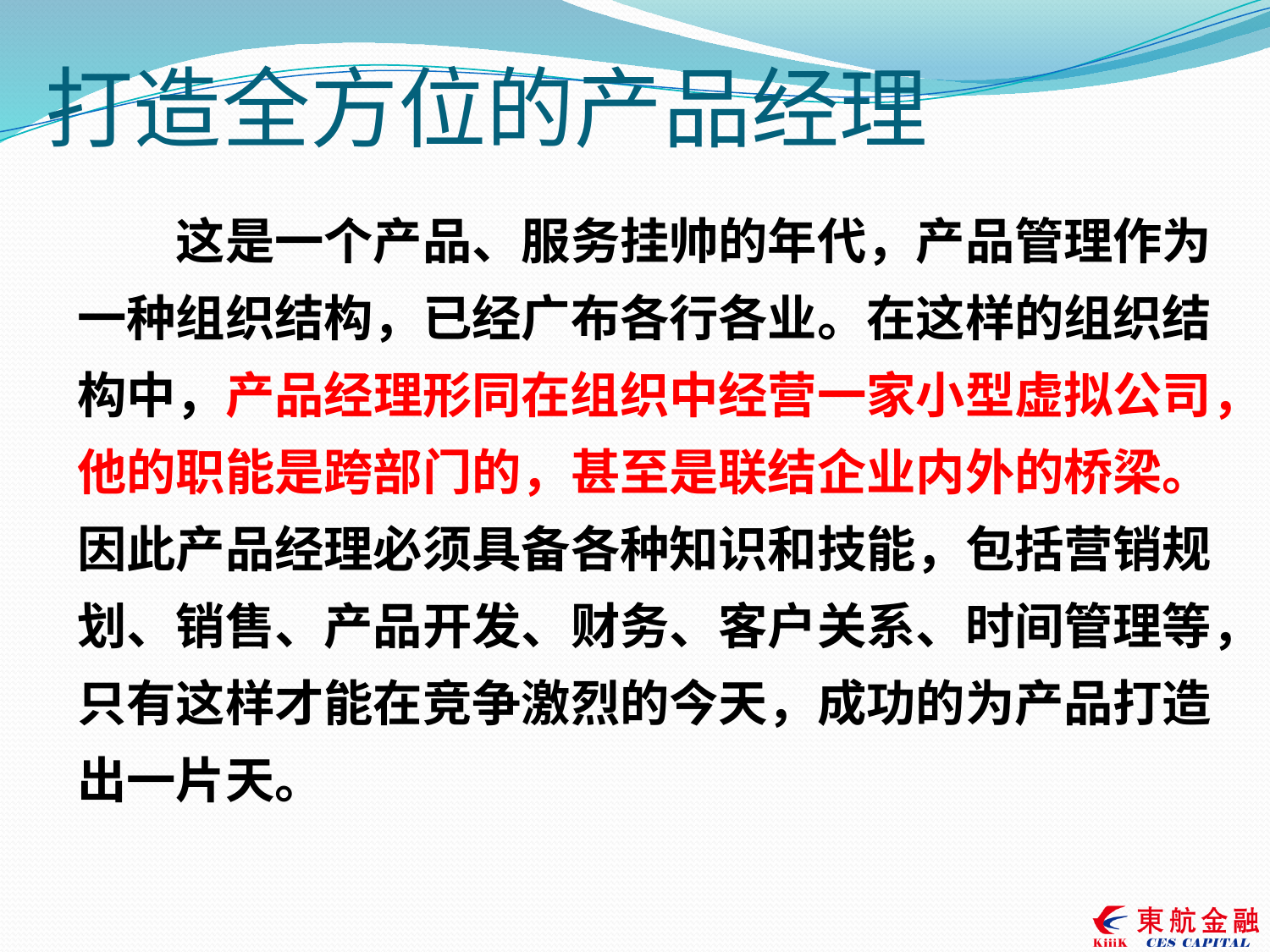

打造全方位的产品经理
　　这是一个产品、服务挂帅的年代，产品管理作为一种组织结构，已经广布各行各业。在这样的组织结构中，产品经理形同在组织中经营一家小型虚拟公司，他的职能是跨部门的，甚至是联结企业内外的桥梁。因此产品经理必须具备各种知识和技能，包括营销规划、销售、产品开发、财务、客户关系、时间管理等，只有这样才能在竞争激烈的今天，成功的为产品打造出一片天。